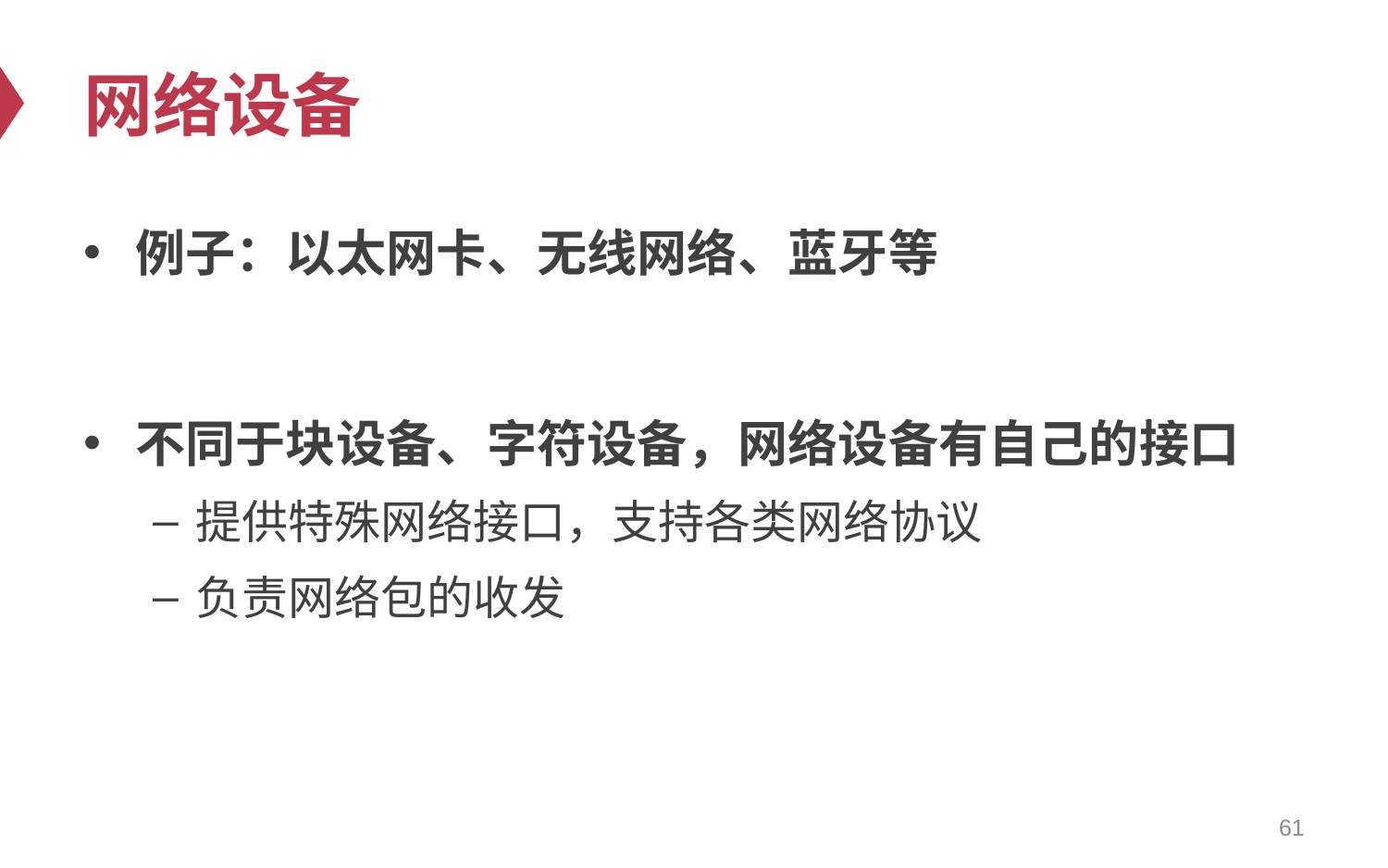

# 网络设备
例子：以太网卡、无线网络、蓝牙等

不同于块设备、字符设备，网络设备有自己的接口
提供特殊网络接口，支持各类网络协议
负责网络包的收发
61